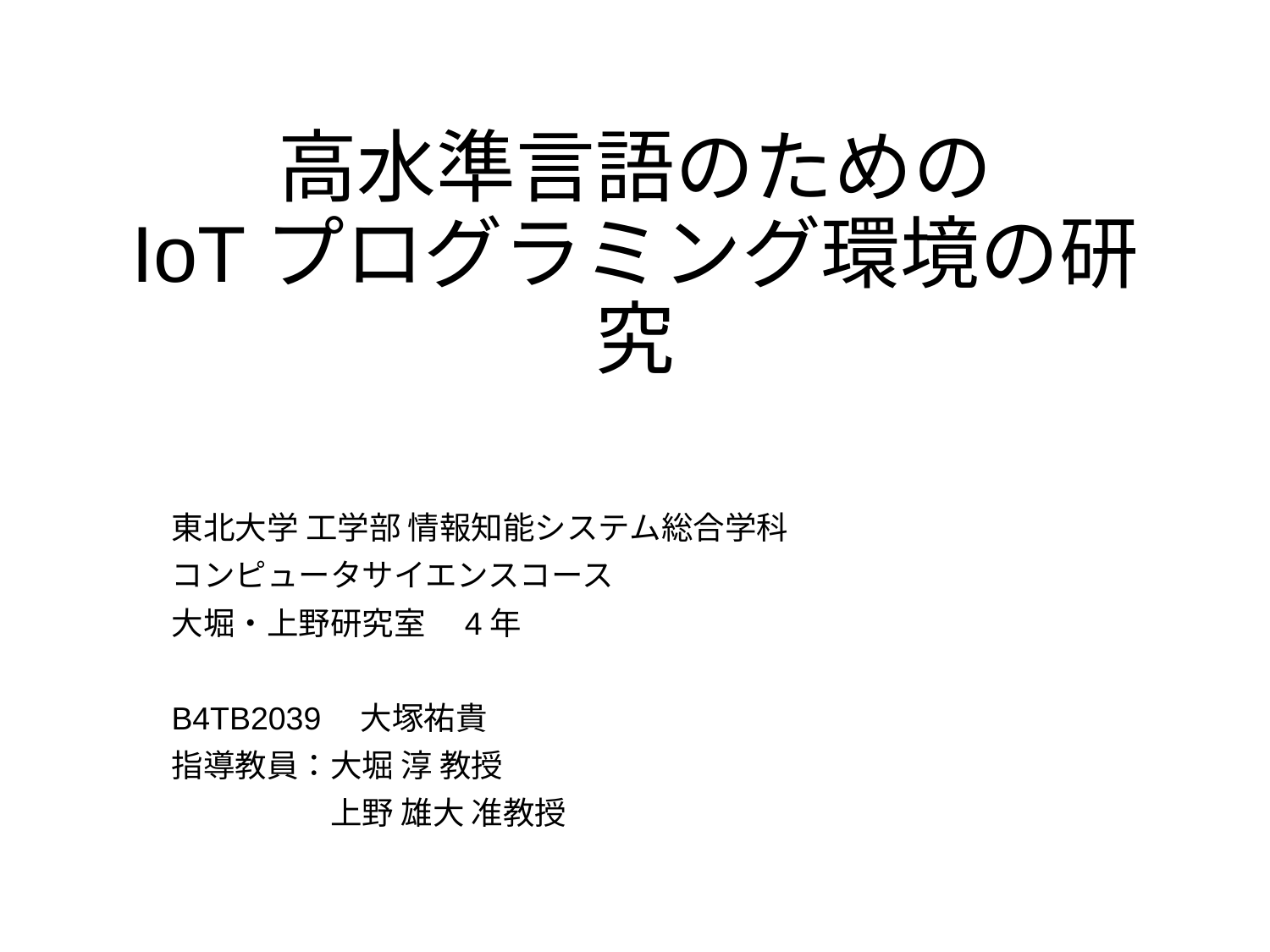

# 高水準言語のための IoTプログラミング環境の研究
東北大学 工学部 情報知能システム総合学科
コンピュータサイエンスコース
大堀・上野研究室　4年

B4TB2039　大塚祐貴
指導教員：大堀 淳 教授
　　　　　上野 雄大 准教授